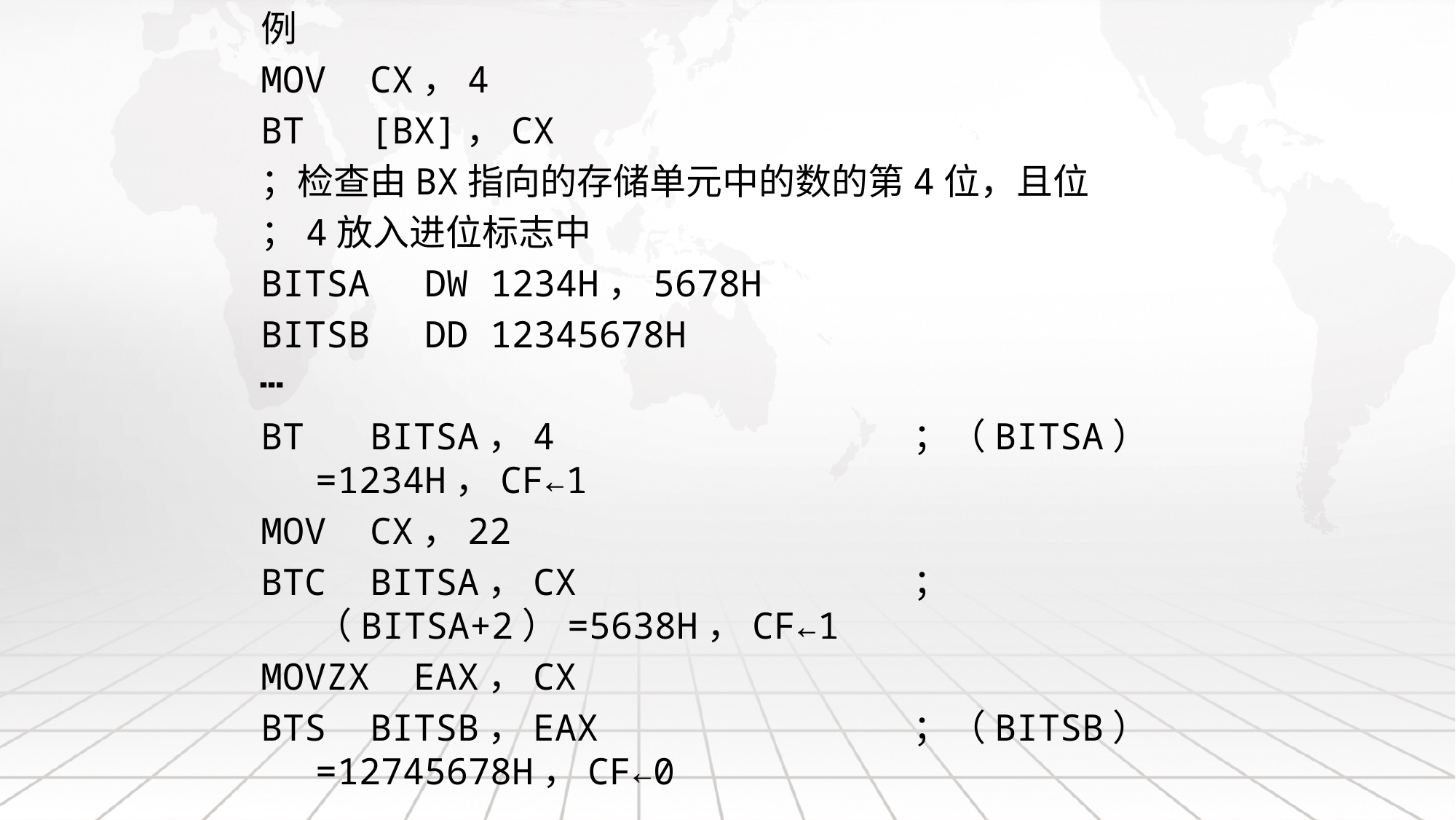

例
MOV  CX，4
BT   [BX]，CX
；检查由BX指向的存储单元中的数的第4位，且位
；4放入进位标志中
BITSA	DW 1234H，5678H
BITSB	DD 12345678H
┅
BT   BITSA，4                ；（BITSA）=1234H，CF←1
MOV  CX，22
BTC  BITSA，CX               ；（BITSA+2）=5638H，CF←1
MOVZX  EAX，CX
BTS  BITSB，EAX              ；（BITSB）=12745678H，CF←0